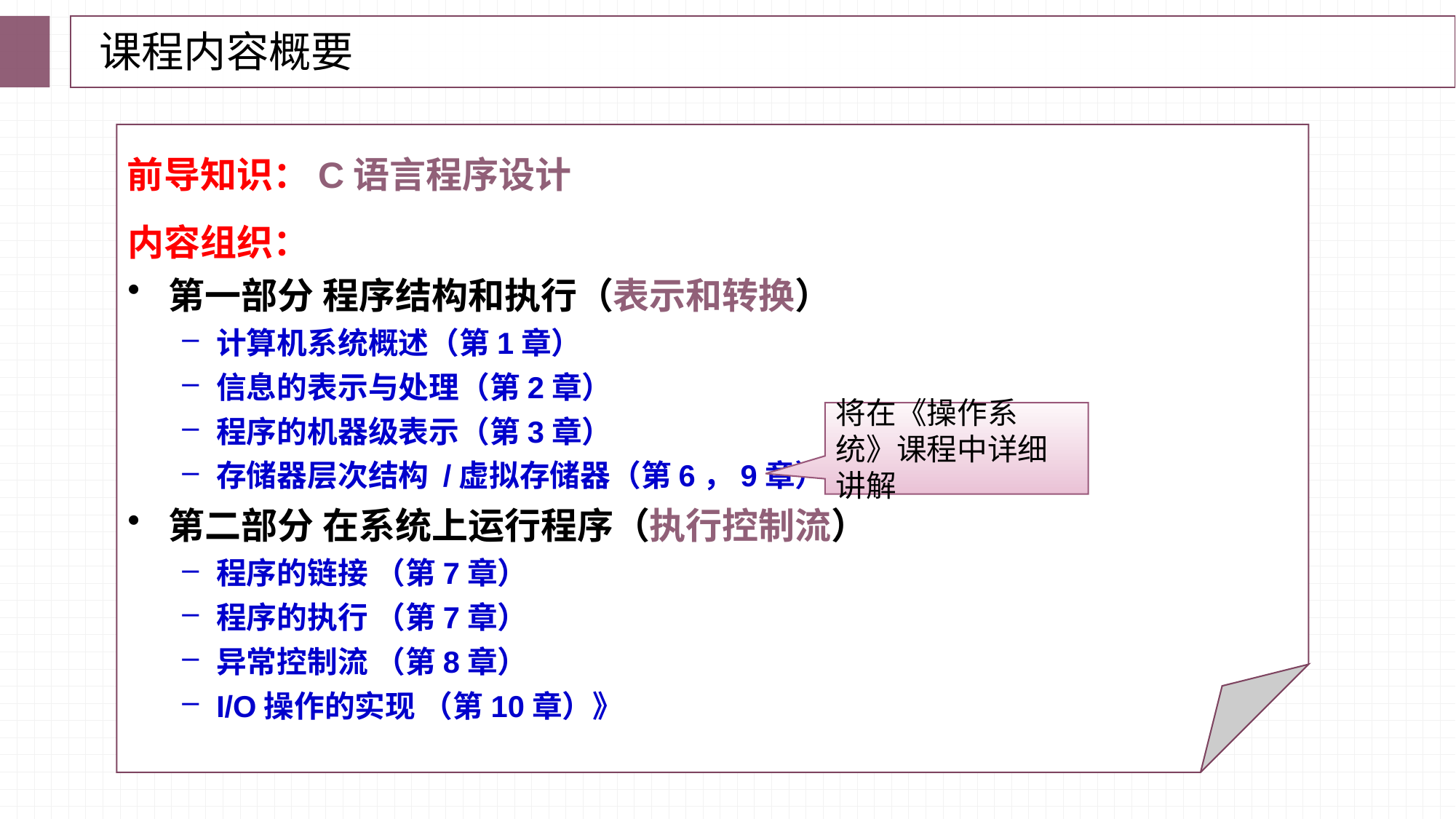

课程内容概要

前导知识：C语言程序设计
内容组织：
第一部分 程序结构和执行（表示和转换）
计算机系统概述（第1章）
信息的表示与处理（第2章）
程序的机器级表示（第3章）
存储器层次结构 /虚拟存储器（第6，9章）
第二部分 在系统上运行程序（执行控制流）
程序的链接 （第7章）
程序的执行 （第7章）
异常控制流 （第8章）
I/O操作的实现 （第10章）》
将在《操作系统》课程中详细讲解